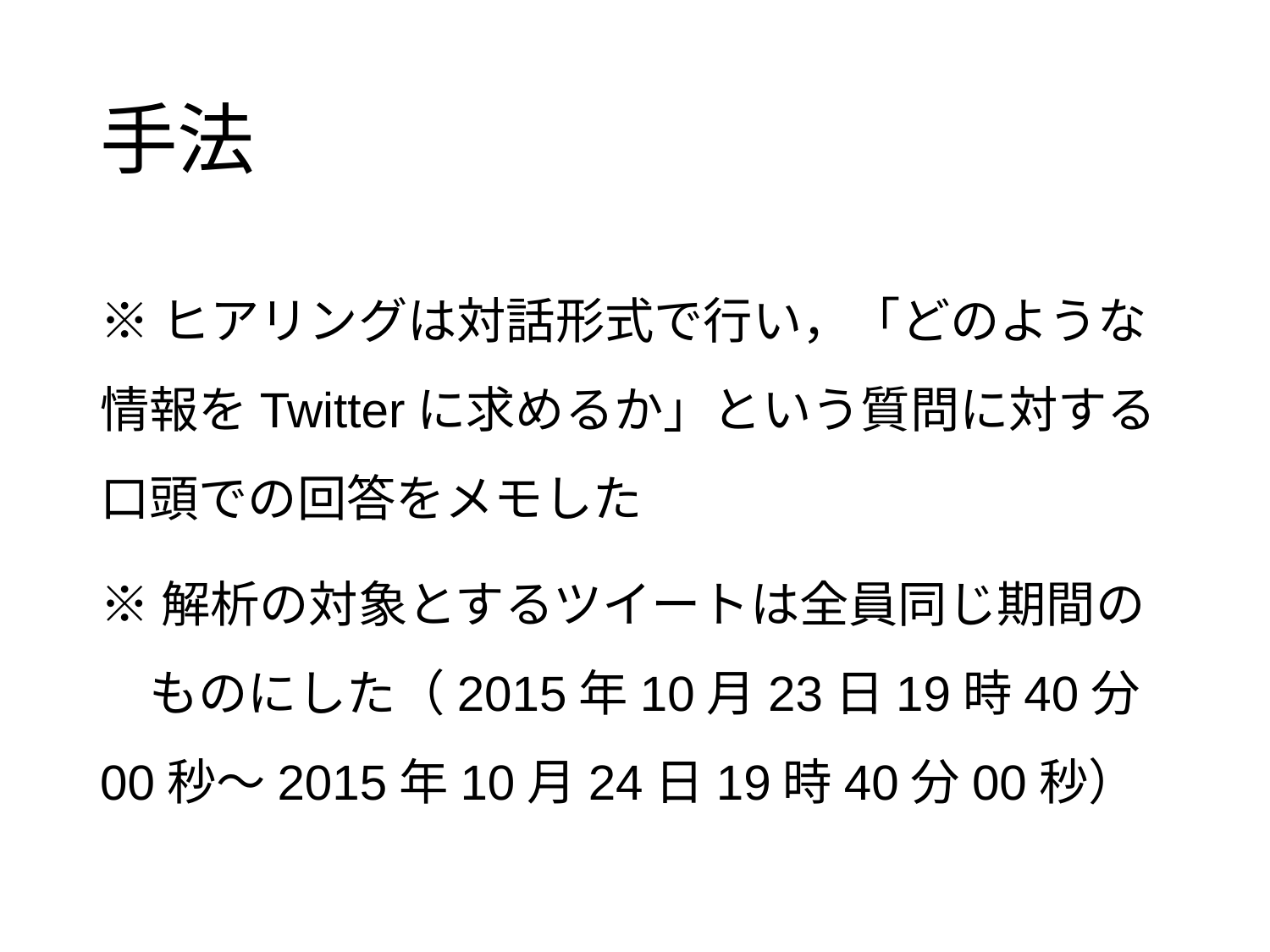

# 手法
※ヒアリングは対話形式で行い，「どのような情報をTwitterに求めるか」という質問に対する口頭での回答をメモした
※解析の対象とするツイートは全員同じ期間の　ものにした（2015年10月23日19時40分00秒～2015年10月24日19時40分00秒）